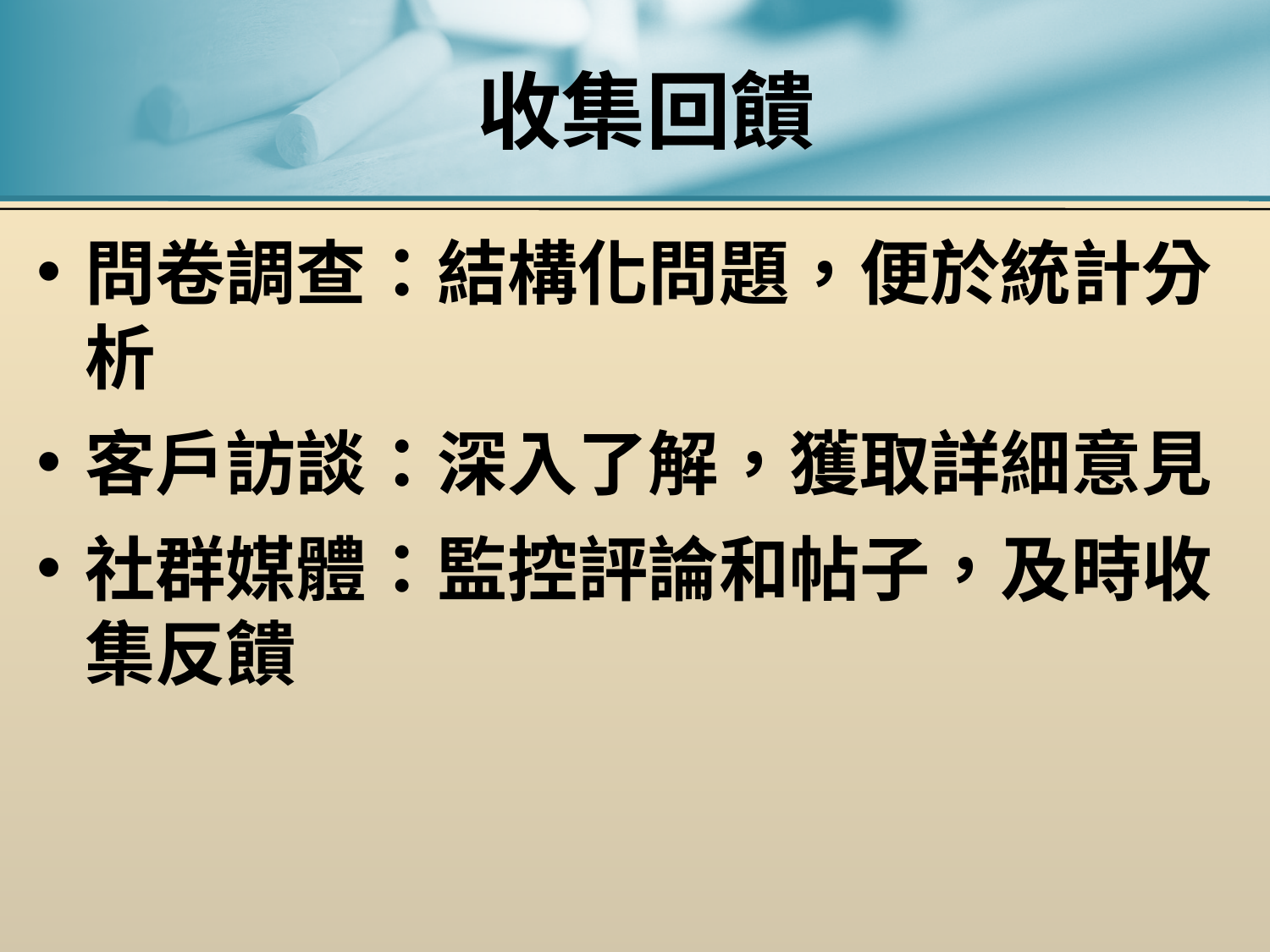

# 收集回饋
問卷調查：結構化問題，便於統計分析
客戶訪談：深入了解，獲取詳細意見
社群媒體：監控評論和帖子，及時收集反饋